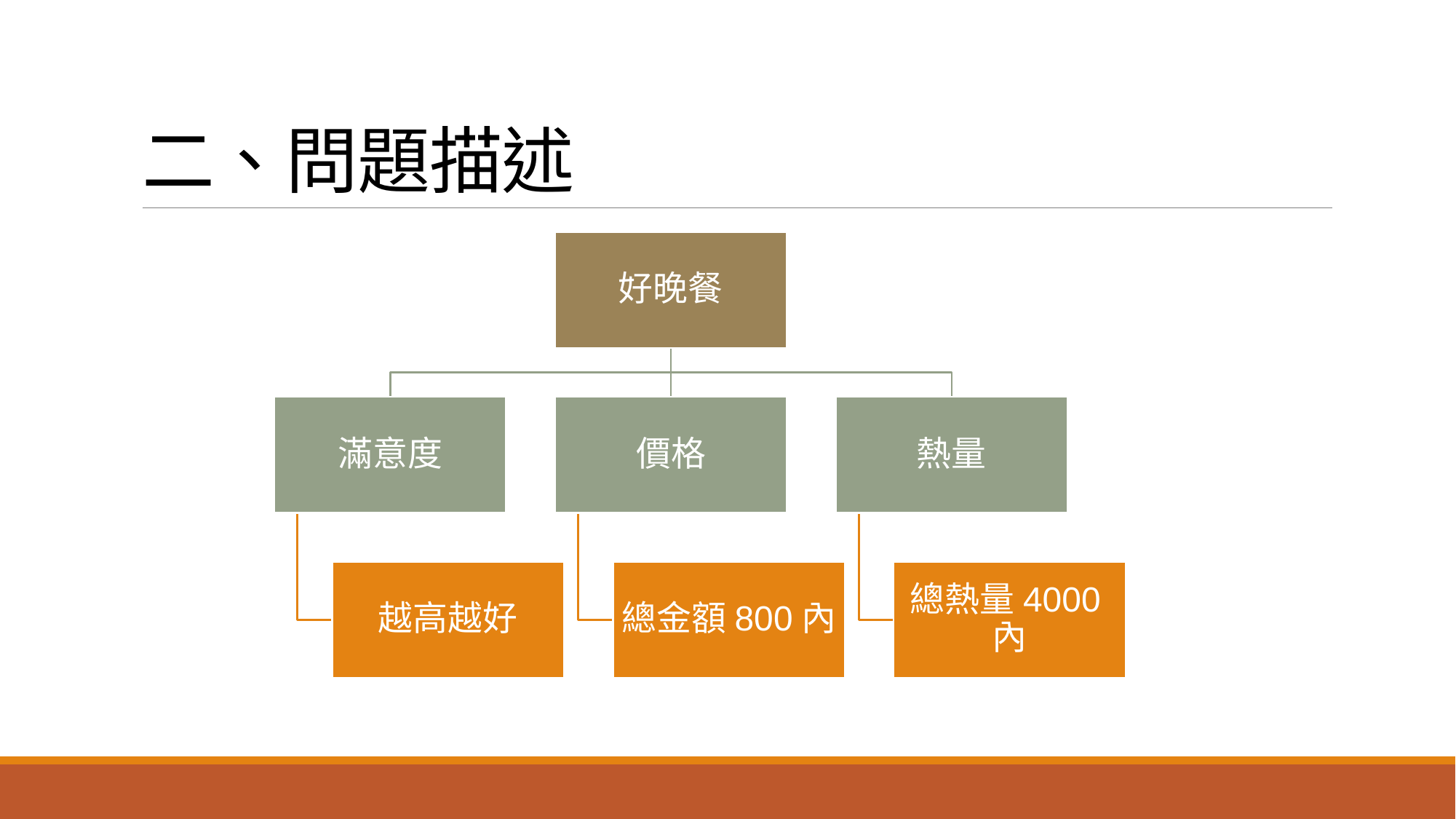

# 二、問題描述
好晚餐
滿意度
越高越好
價格
總金額800內
熱量
總熱量4000內